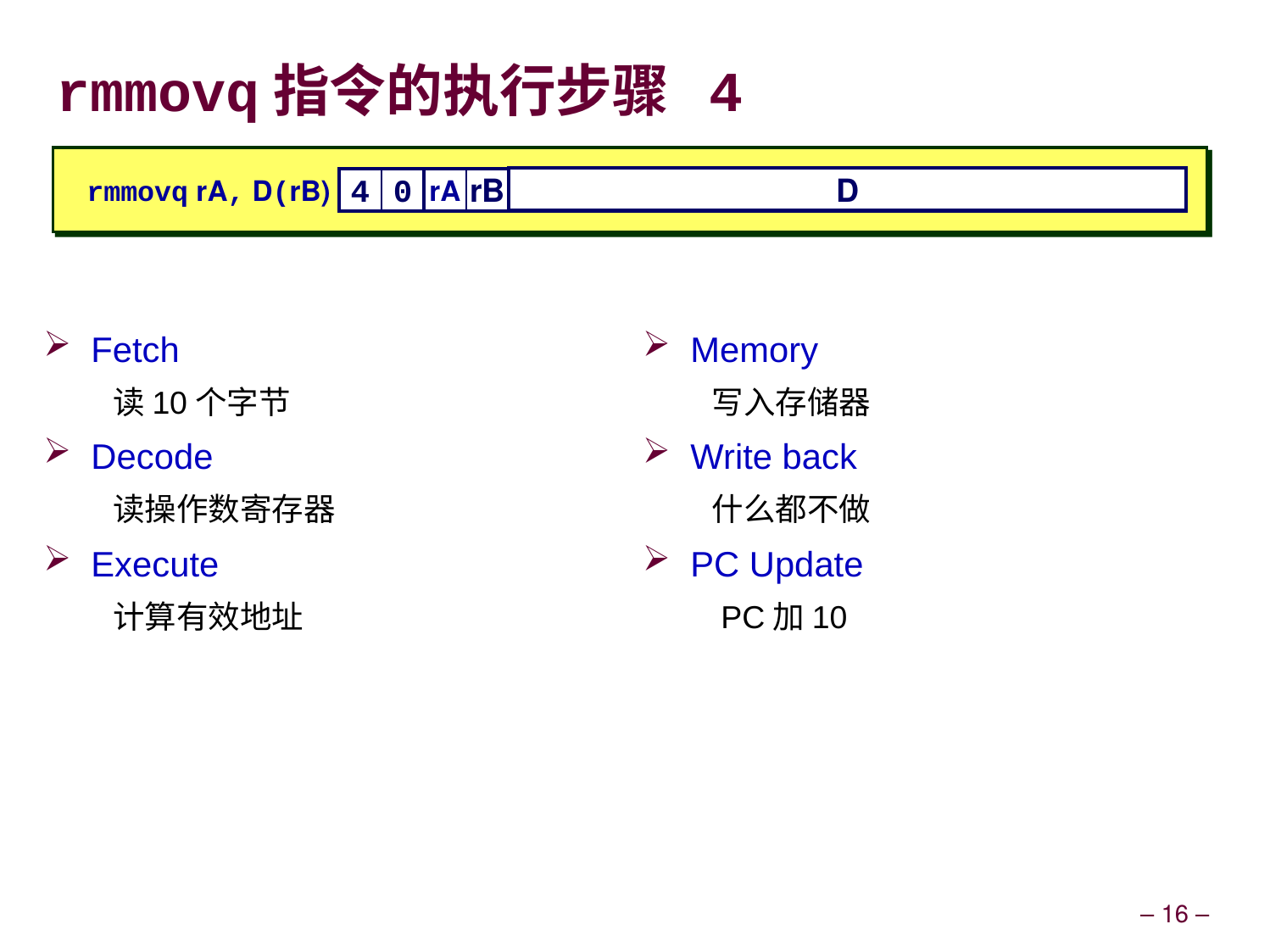

# rmmovq指令的执行步骤  4

D
4

0
rA

rB
rmmovq rA, D(rB)
Fetch
读10个字节
Decode
读操作数寄存器
Execute
计算有效地址
Memory
写入存储器
Write back
什么都不做
PC Update
 PC加10